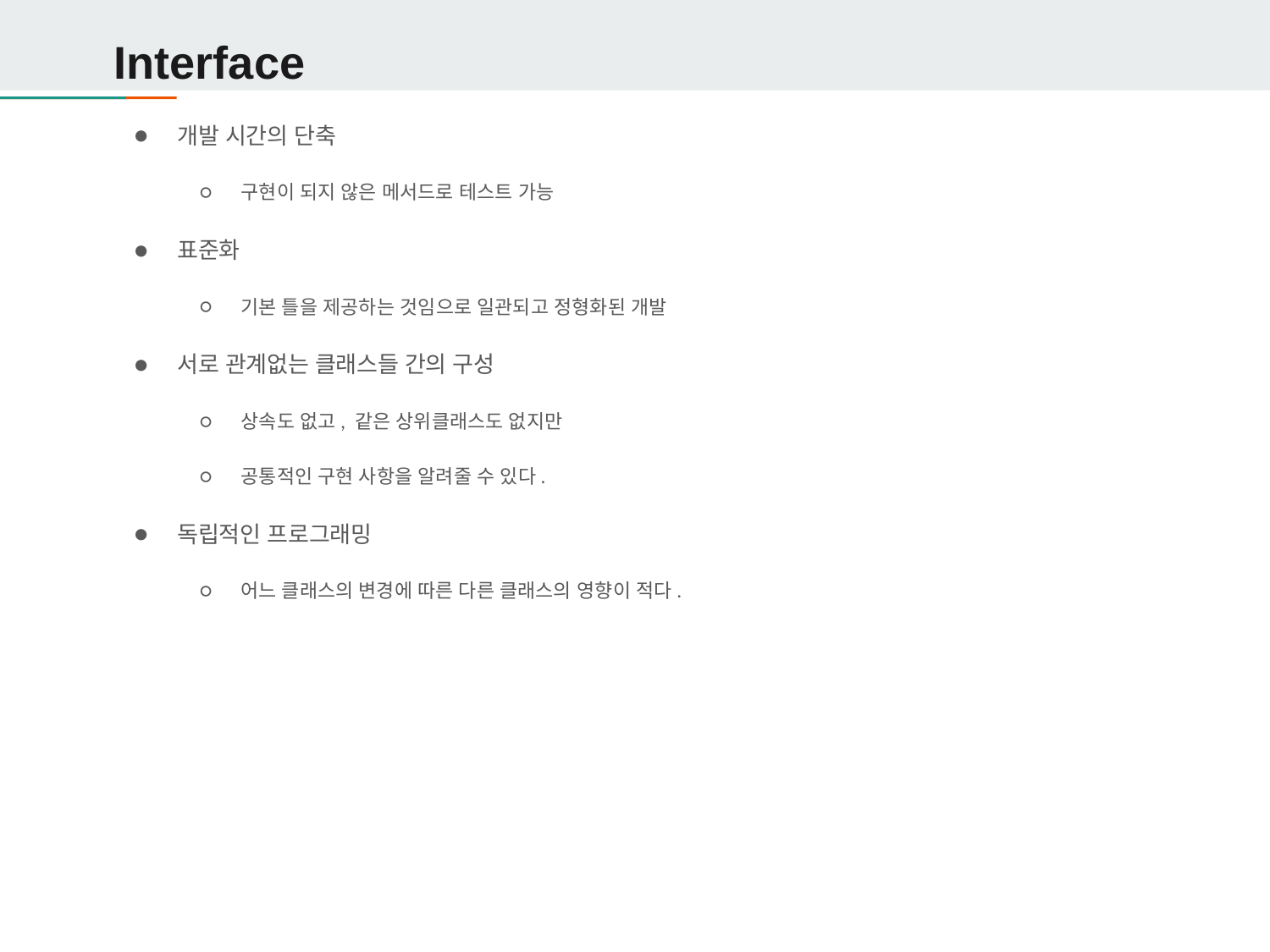

# Interface
개발 시간의 단축
구현이 되지 않은 메서드로 테스트 가능
표준화
기본 틀을 제공하는 것임으로 일관되고 정형화된 개발
서로 관계없는 클래스들 간의 구성
상속도 없고, 같은 상위클래스도 없지만
공통적인 구현 사항을 알려줄 수 있다.
독립적인 프로그래밍
어느 클래스의 변경에 따른 다른 클래스의 영향이 적다.